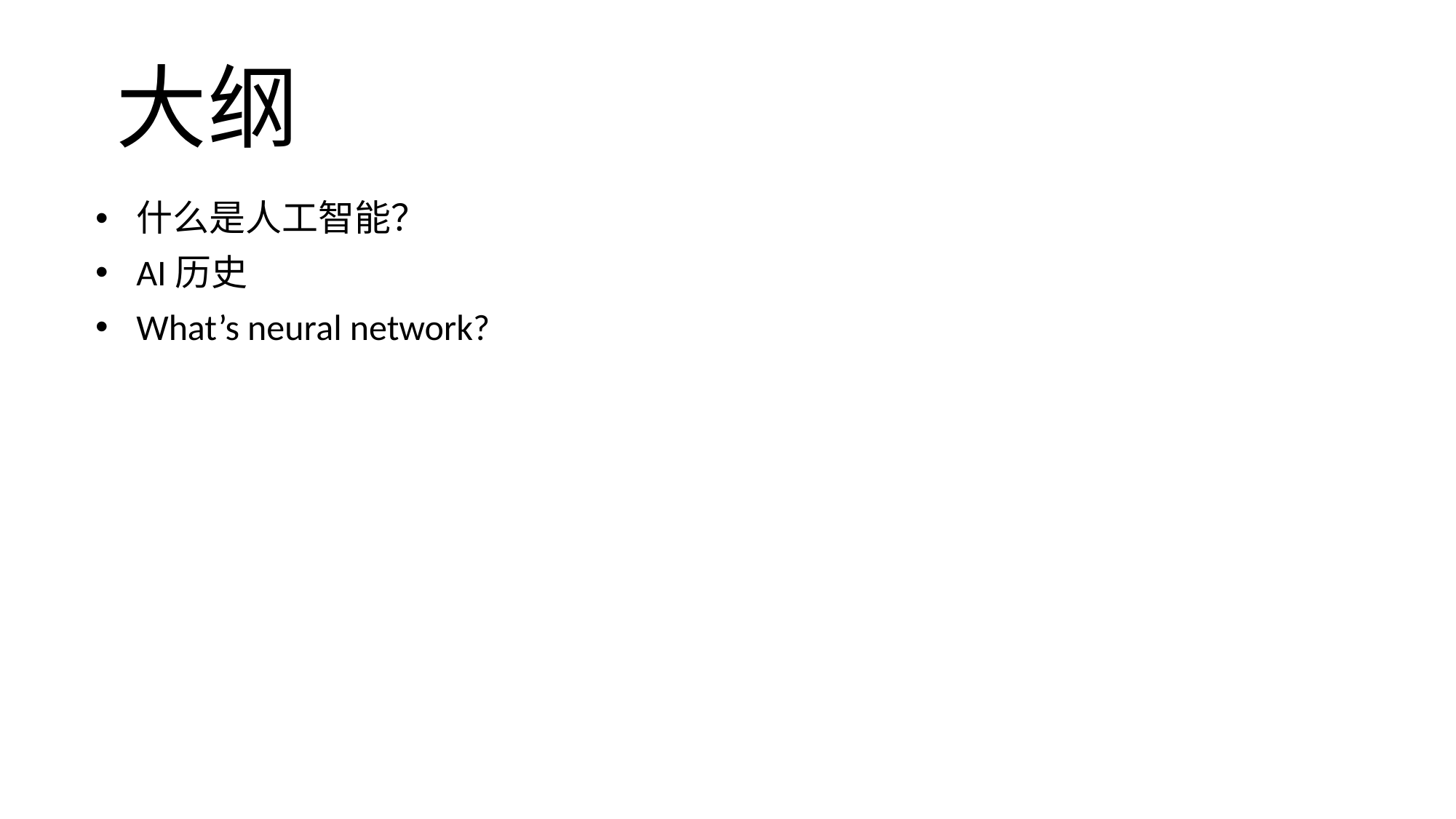

# 大纲
什么是人工智能？
AI历史
What’s neural network?